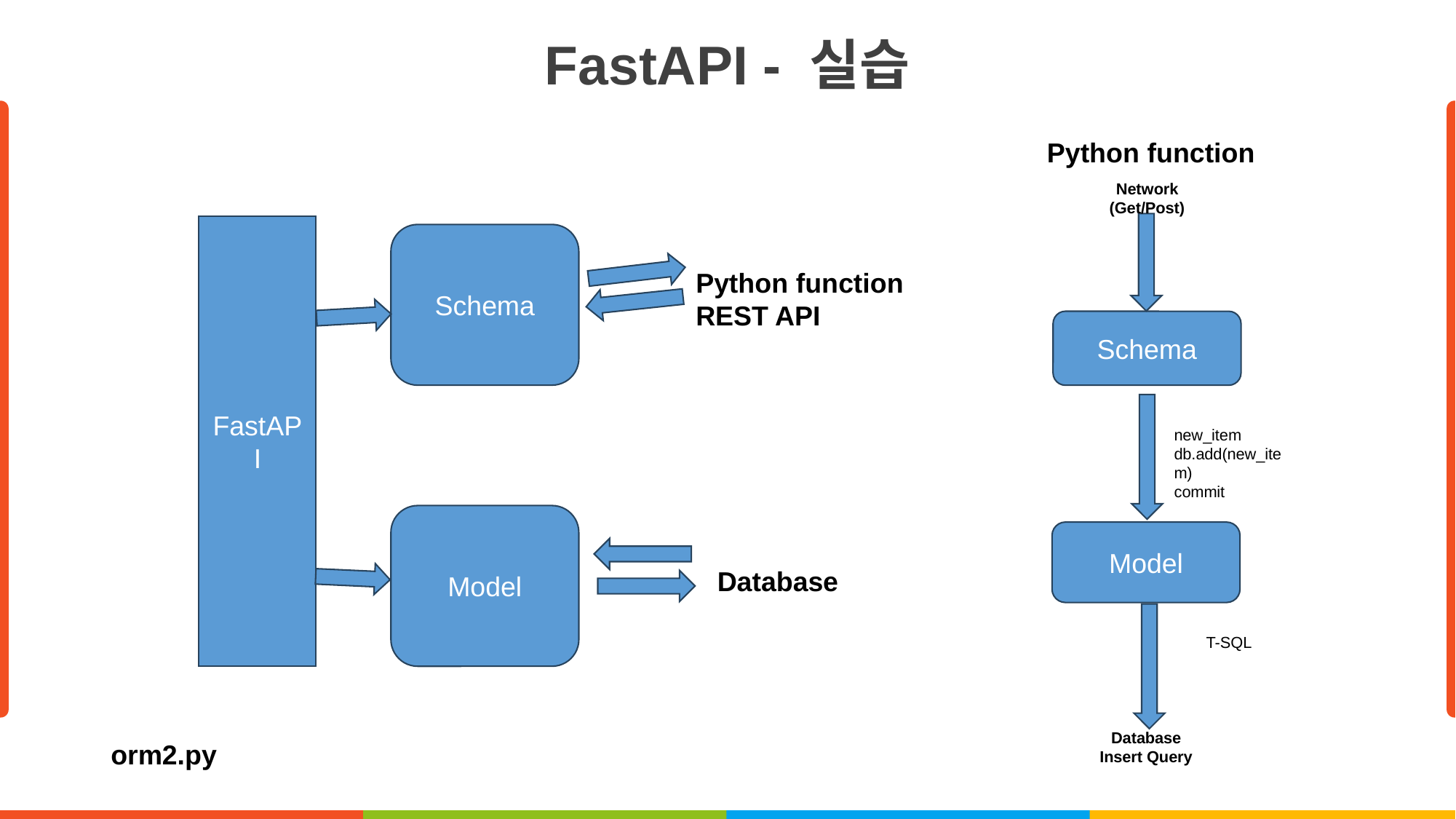

FastAPI - 실습

Python function
Network
(Get/Post)

FastAPI

Schema

Python function
REST API

Schema

new_item
db.add(new_item)
commit

Model
Model

Database

T-SQL
Database
Insert Query
orm2.py